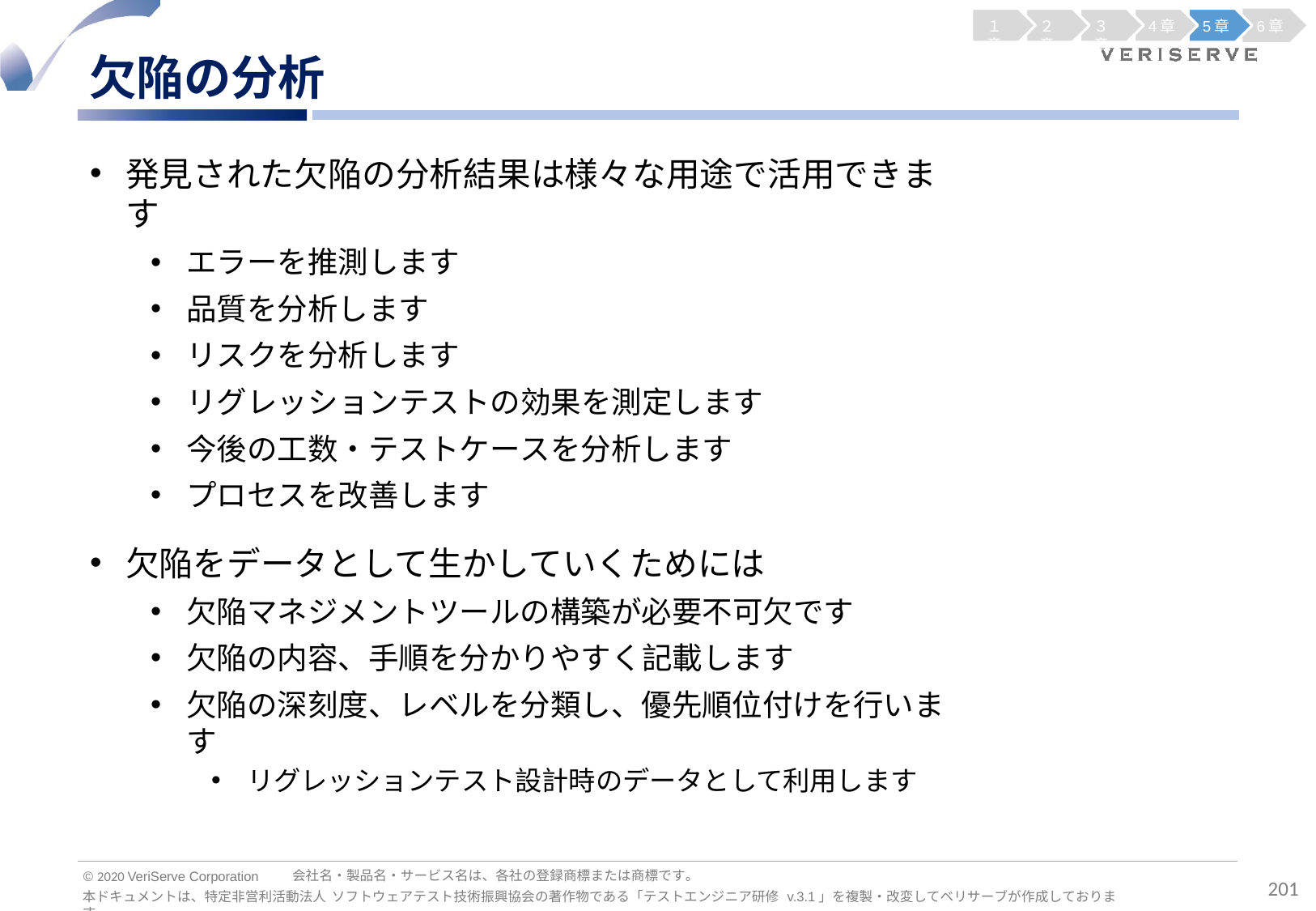

１章
２章
３章
4章
5章
6章
欠陥の分析

発見された欠陥の分析結果は様々な用途で活用できます
エラーを推測します
品質を分析します
リスクを分析します
リグレッションテストの効果を測定します
今後の工数・テストケースを分析します
プロセスを改善します

欠陥をデータとして生かしていくためには
欠陥マネジメントツールの構築が必要不可欠です
欠陥の内容、手順を分かりやすく記載します
欠陥の深刻度、レベルを分類し、優先順位付けを行います
リグレッションテスト設計時のデータとして利用します
会社名・製品名・サービス名は、各社の登録商標または商標です。
© 2020 VeriServe Corporation
201
本ドキュメントは、特定非営利活動法人 ソフトウェアテスト技術振興協会の著作物である「テストエンジニア研修 v.3.1」を複製・改変してベリサーブが作成しております。